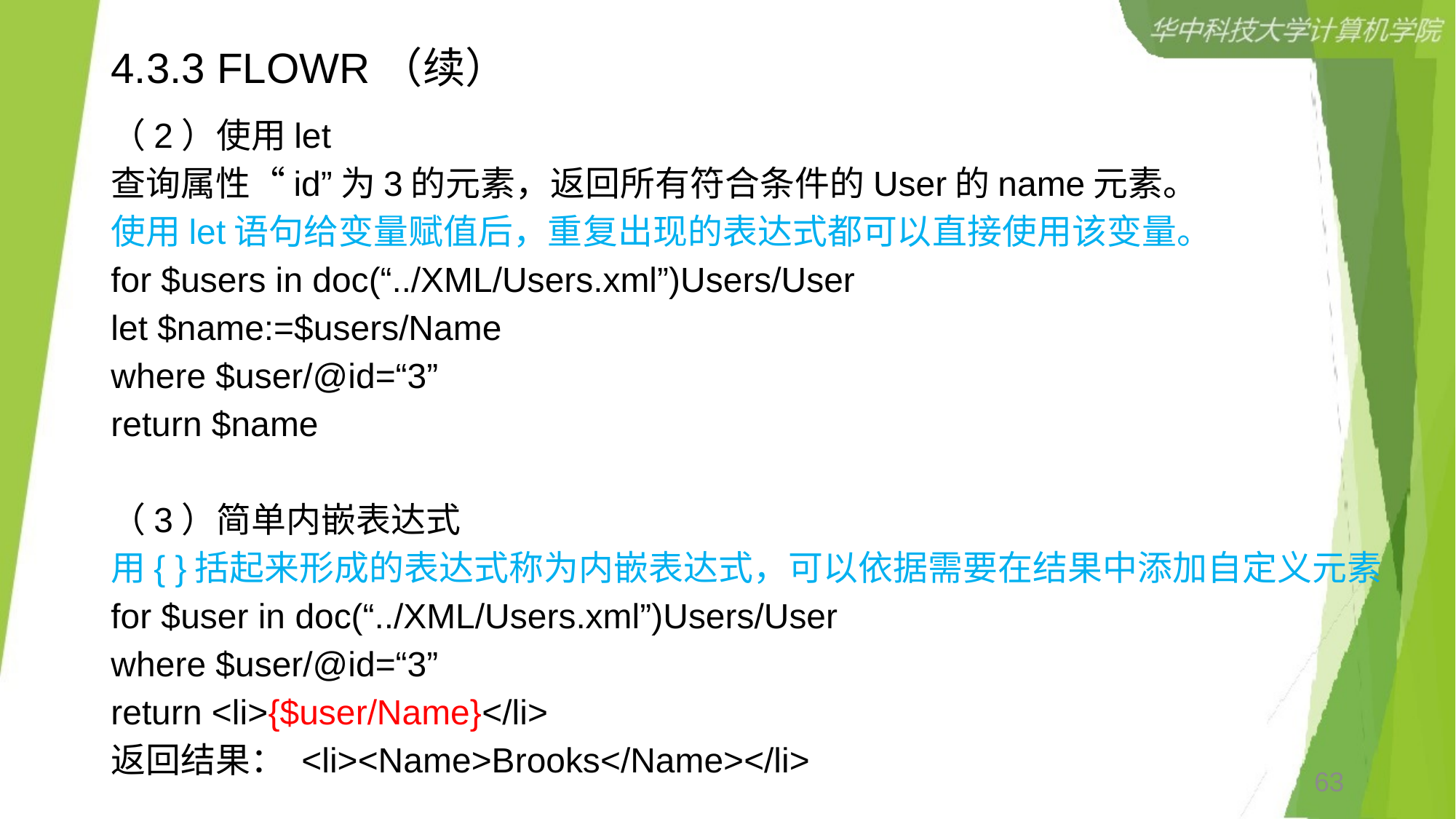

# 4.3.3 FLOWR（续）
（2）使用let
查询属性“id”为3的元素，返回所有符合条件的User的name元素。
使用let语句给变量赋值后，重复出现的表达式都可以直接使用该变量。
for $users in doc(“../XML/Users.xml”)Users/User
let $name:=$users/Name
where $user/@id=“3”
return $name

（3）简单内嵌表达式
用{ }括起来形成的表达式称为内嵌表达式，可以依据需要在结果中添加自定义元素
for $user in doc(“../XML/Users.xml”)Users/User
where $user/@id=“3”
return <li>{$user/Name}</li>
返回结果： <li><Name>Brooks</Name></li>
63